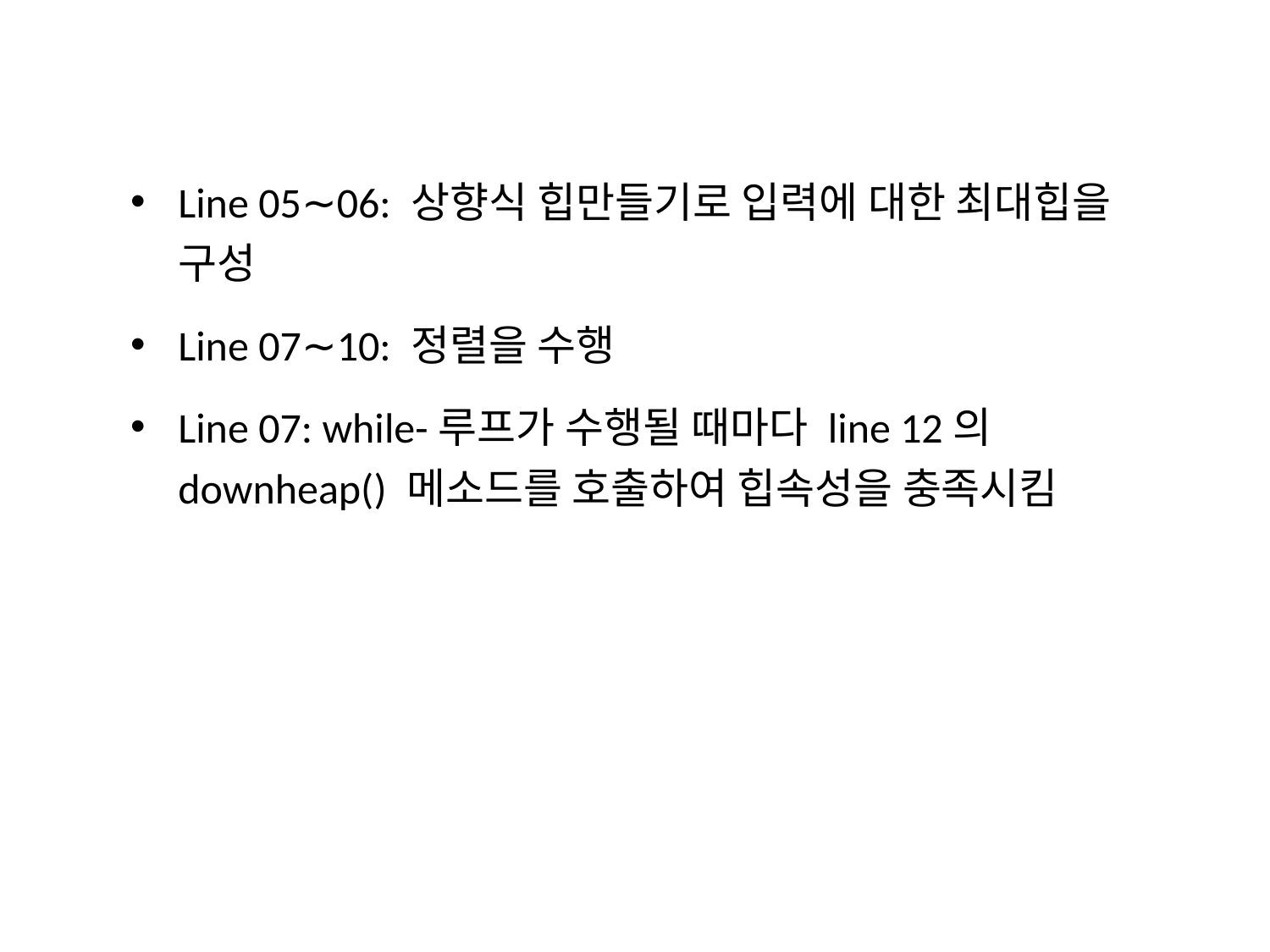

Line 05∼06: 상향식 힙만들기로 입력에 대한 최대힙을 구성
Line 07∼10: 정렬을 수행
Line 07: while-루프가 수행될 때마다 line 12의 downheap() 메소드를 호출하여 힙속성을 충족시킴